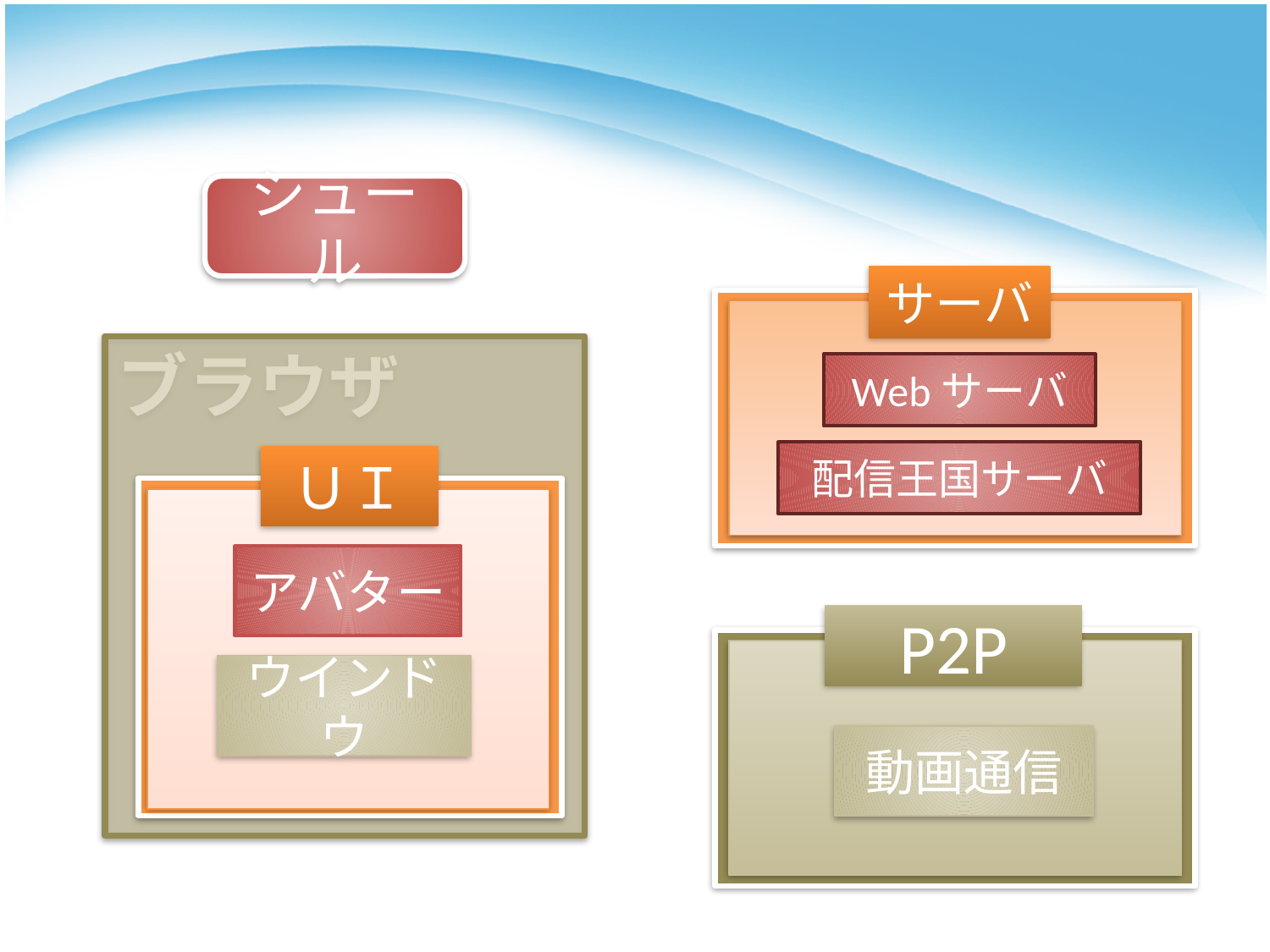

シュール
サーバ

Webサーバ
配信王国サーバ
ブラウザ
ＵＩ

ウインドウ
アバター
P2P

動画通信